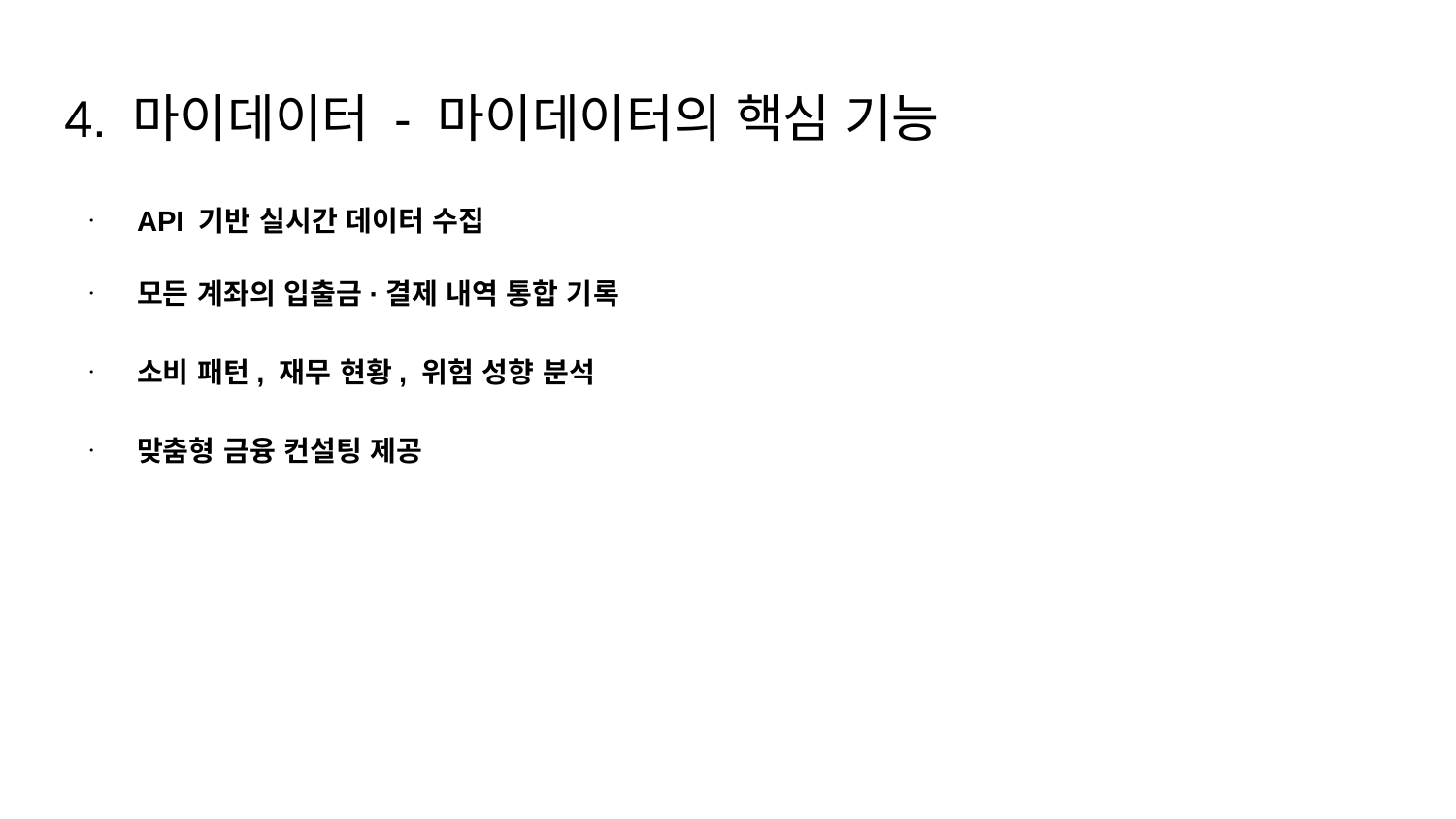

# 4. 마이데이터 - 마이데이터의 핵심 기능
API 기반 실시간 데이터 수집
모든 계좌의 입출금·결제 내역 통합 기록
소비 패턴, 재무 현황, 위험 성향 분석
맞춤형 금융 컨설팅 제공